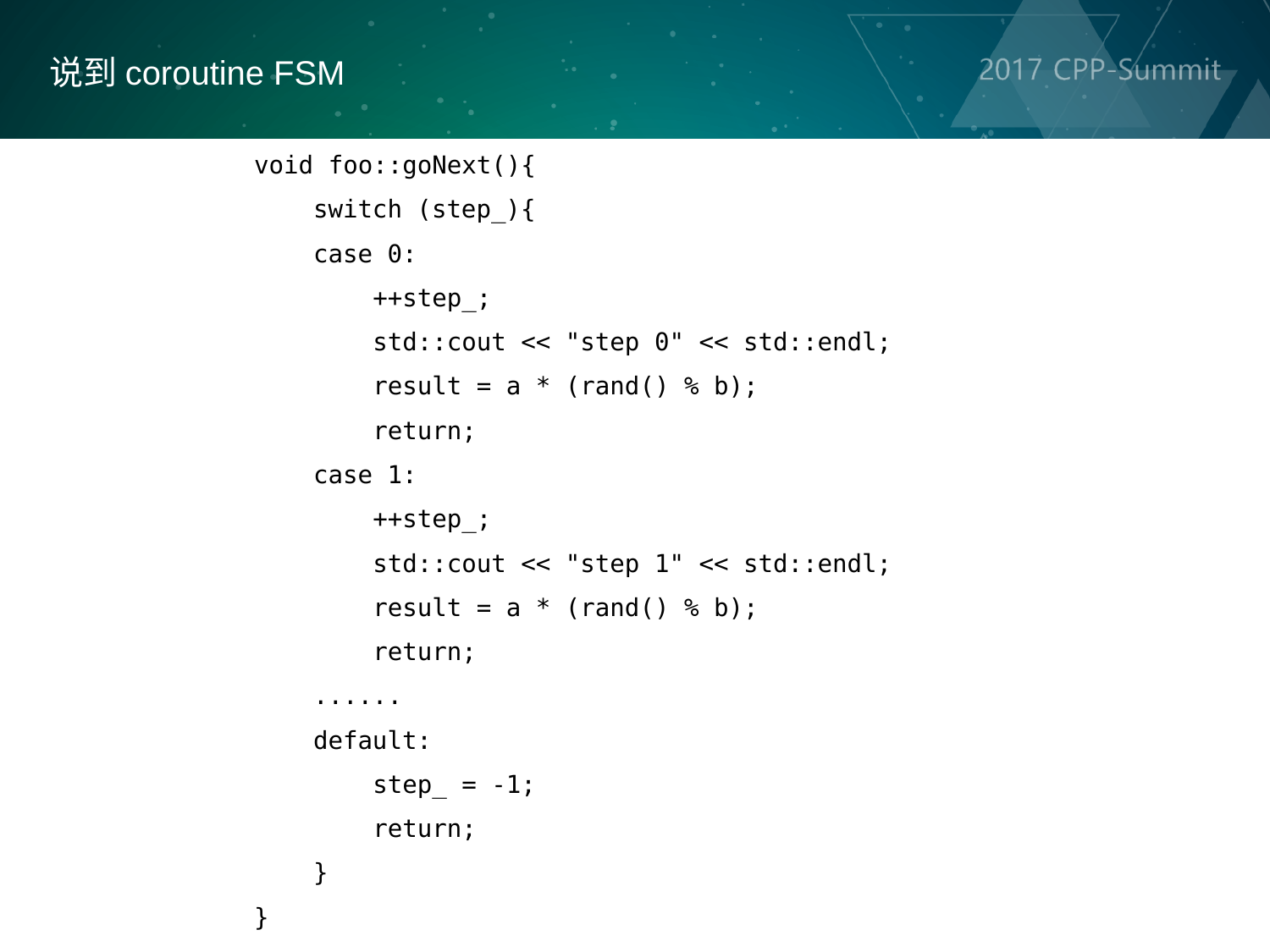

说到coroutine FSM
void foo::goNext(){
    switch (step_){
    case 0:
        ++step_;
        std::cout << "step 0" << std::endl;
        result = a * (rand() % b);
        return;
    case 1:
        ++step_;
        std::cout << "step 1" << std::endl;
        result = a * (rand() % b);
        return;
    ......
    default:
        step_ = -1;
        return;
    }
}